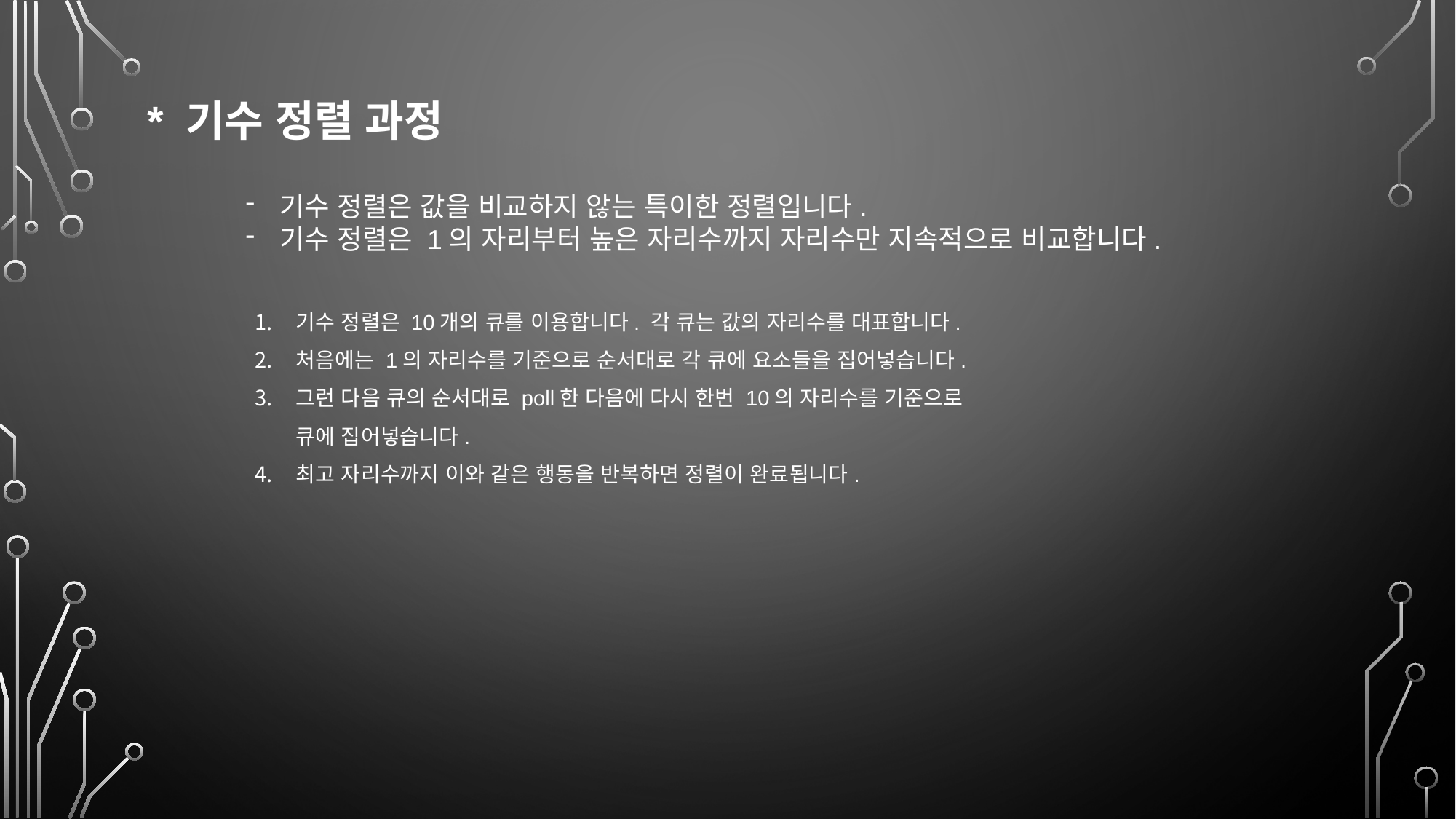

* 기수 정렬 과정
기수 정렬은 값을 비교하지 않는 특이한 정렬입니다.
기수 정렬은 1의 자리부터 높은 자리수까지 자리수만 지속적으로 비교합니다.
기수 정렬은 10개의 큐를 이용합니다. 각 큐는 값의 자리수를 대표합니다.
처음에는 1의 자리수를 기준으로 순서대로 각 큐에 요소들을 집어넣습니다.
그런 다음 큐의 순서대로 poll한 다음에 다시 한번 10의 자리수를 기준으로
큐에 집어넣습니다.
최고 자리수까지 이와 같은 행동을 반복하면 정렬이 완료됩니다.